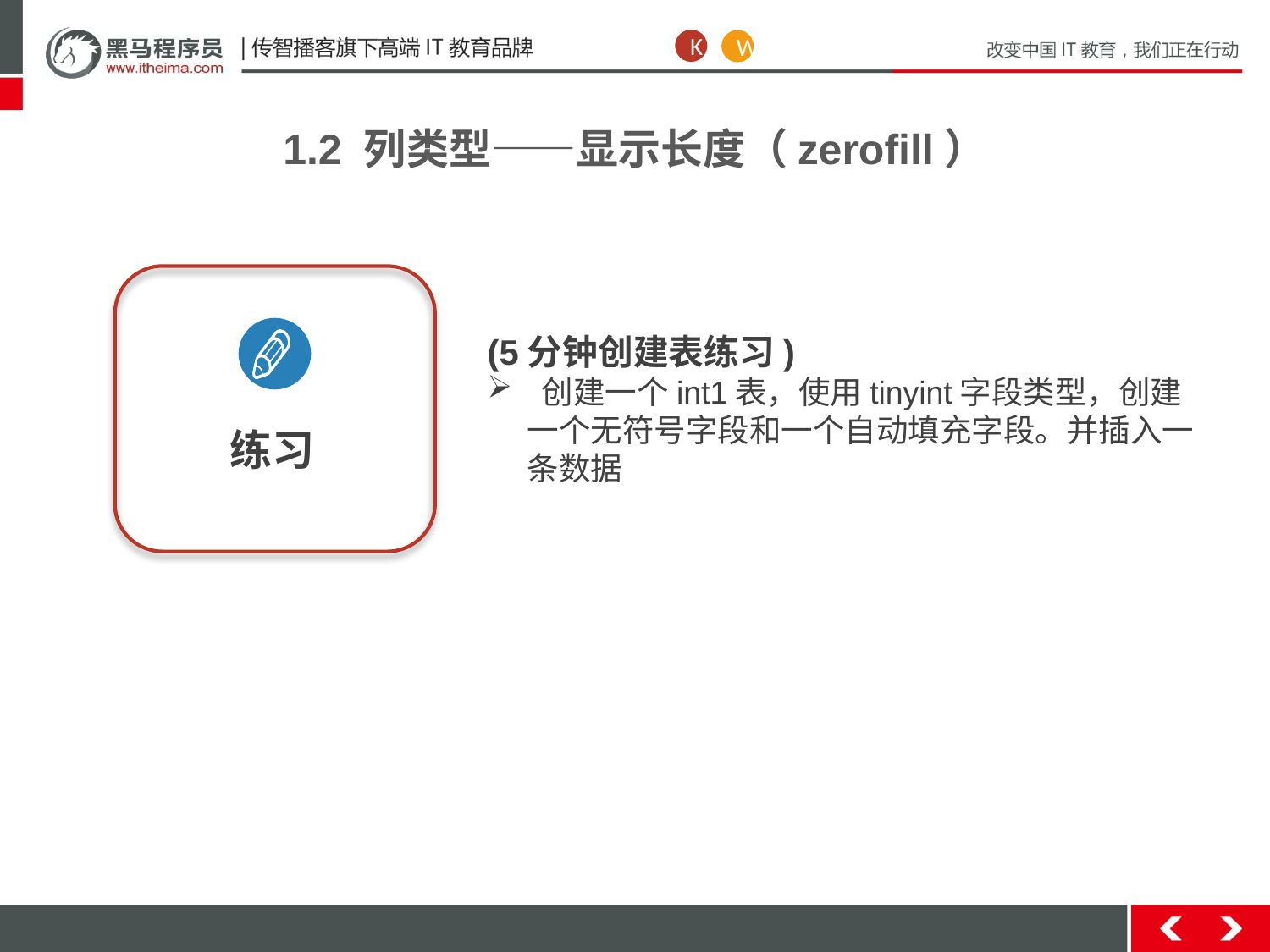

K
W
1.2 列类型——显示长度（zerofill）

练习
(5分钟创建表练习)
 创建一个int1表，使用tinyint字段类型，创建一个无符号字段和一个自动填充字段。并插入一条数据